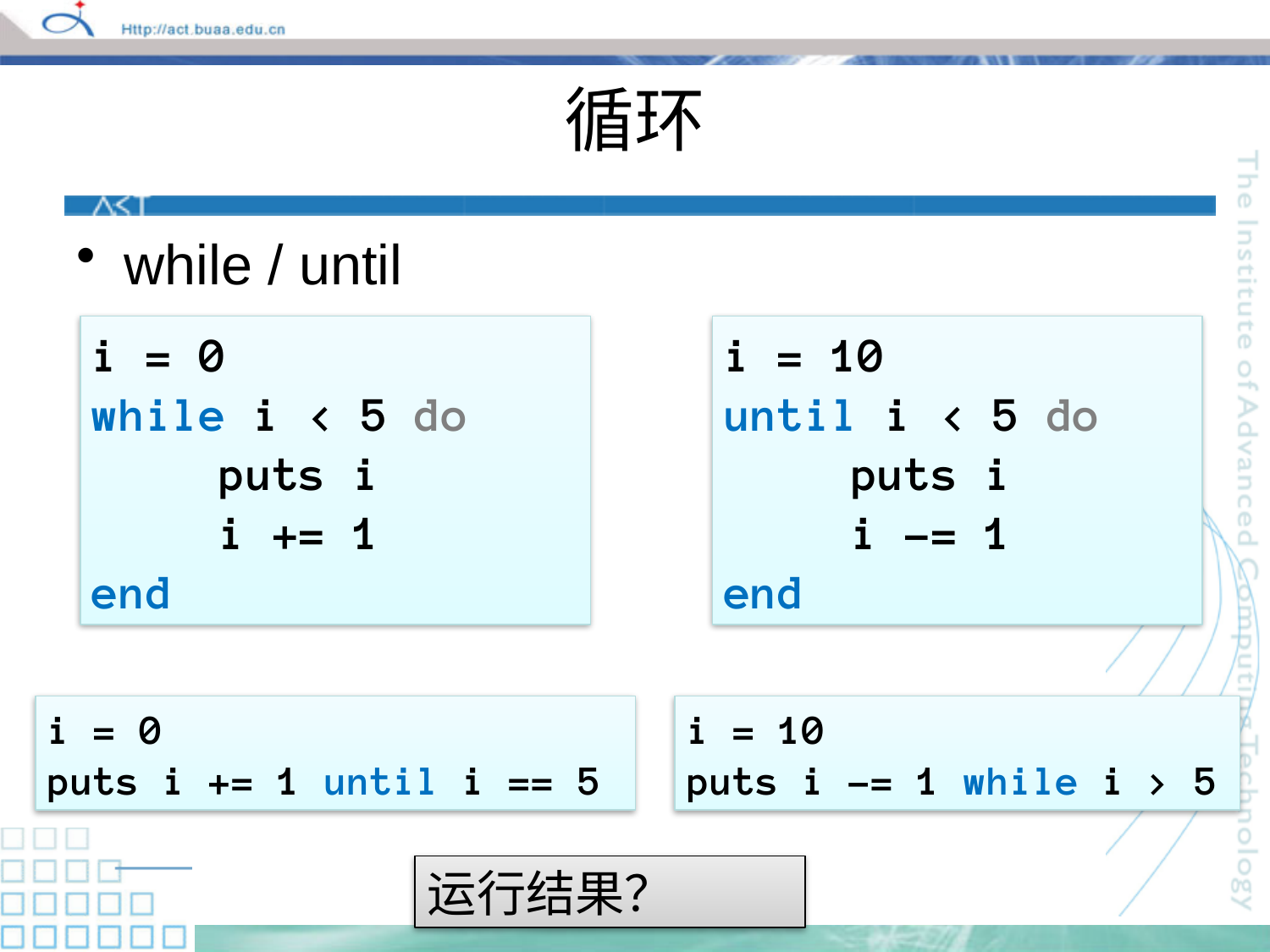

# 循环
while / until
i = 10
until i < 5 do
	puts i
	i -= 1
end
i = 0
while i < 5 do
	puts i
	i += 1
end
i = 10
puts i -= 1 while i > 5
i = 0
puts i += 1 until i == 5
运行结果？